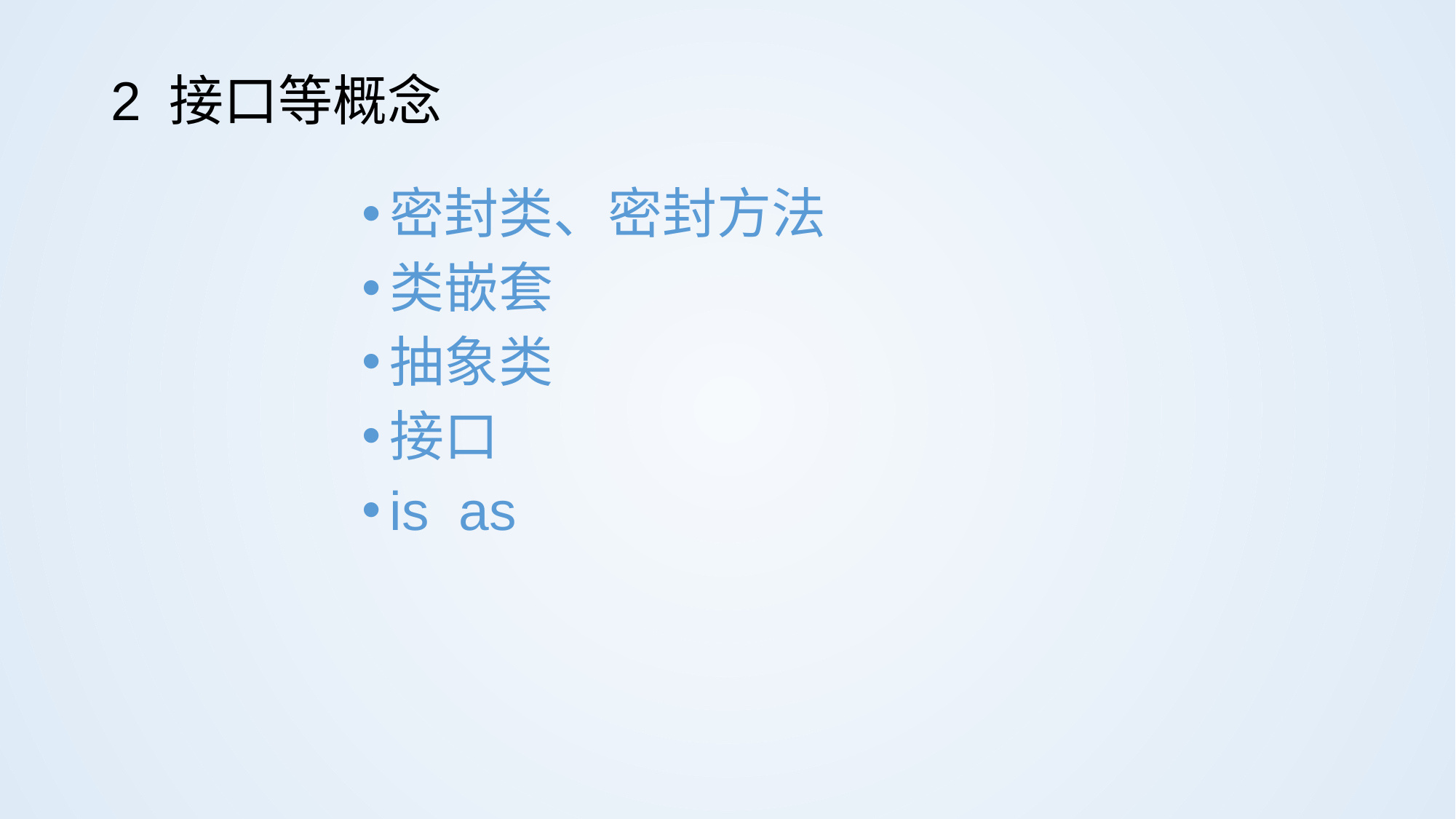

# 2 接口等概念
密封类、密封方法
类嵌套
抽象类
接口
is  as